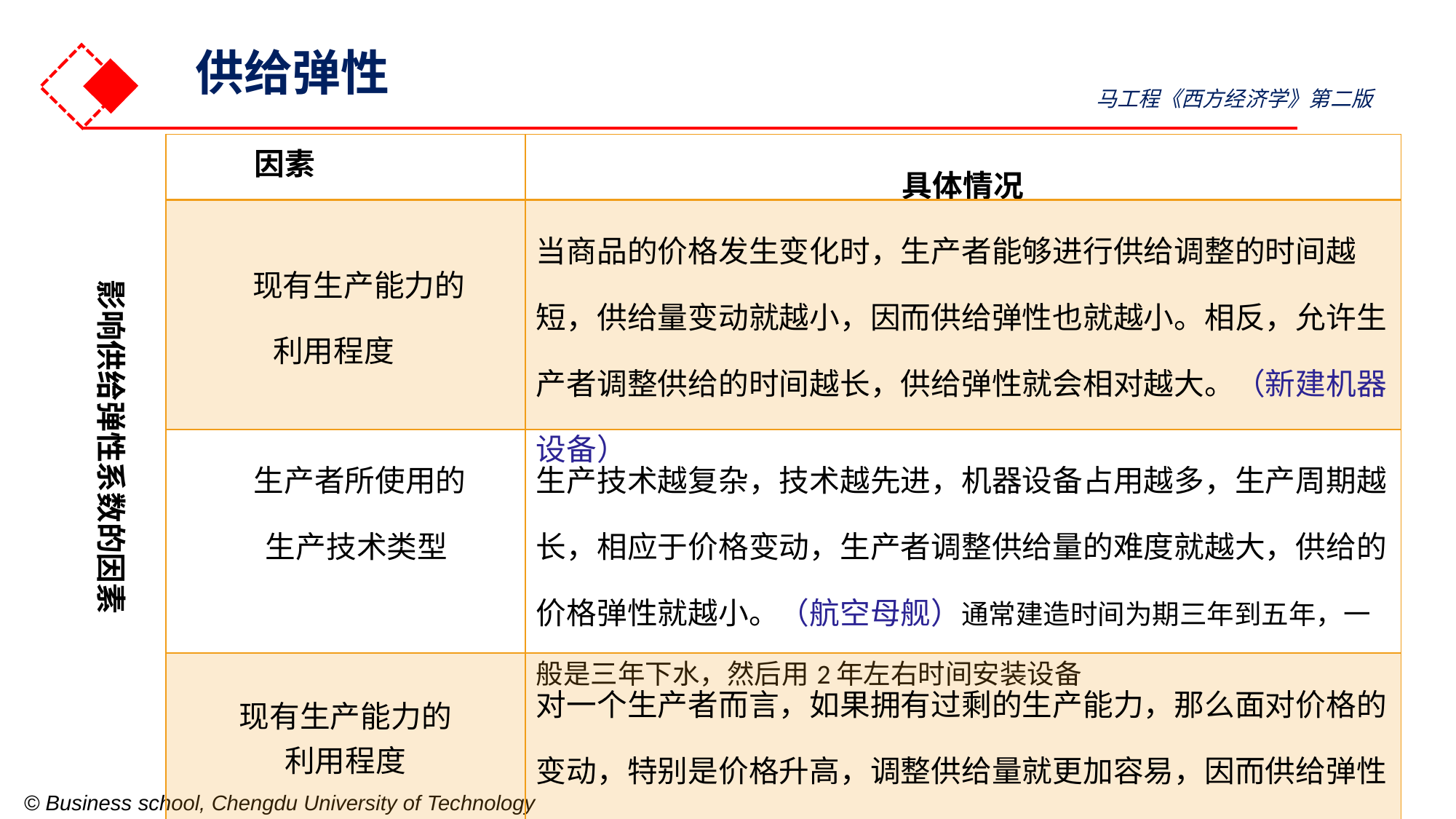

供给弹性

马工程《西方经济学》第二版
| 因素 | 具体情况 |
| --- | --- |
| 现有生产能力的 利用程度 | 当商品的价格发生变化时，生产者能够进行供给调整的时间越短，供给量变动就越小，因而供给弹性也就越小。相反，允许生产者调整供给的时间越长，供给弹性就会相对越大。（新建机器设备） |
| 生产者所使用的 生产技术类型 | 生产技术越复杂，技术越先进，机器设备占用越多，生产周期越长，相应于价格变动，生产者调整供给量的难度就越大，供给的价格弹性就越小。（航空母舰）通常建造时间为期三年到五年，一般是三年下水，然后用2年左右时间安装设备 |
| 现有生产能力的 利用程度 | 对一个生产者而言，如果拥有过剩的生产能力，那么面对价格的变动，特别是价格升高，调整供给量就更加容易，因而供给弹性就更大。（机器设备闲置） |
影响供给弹性系数的因素